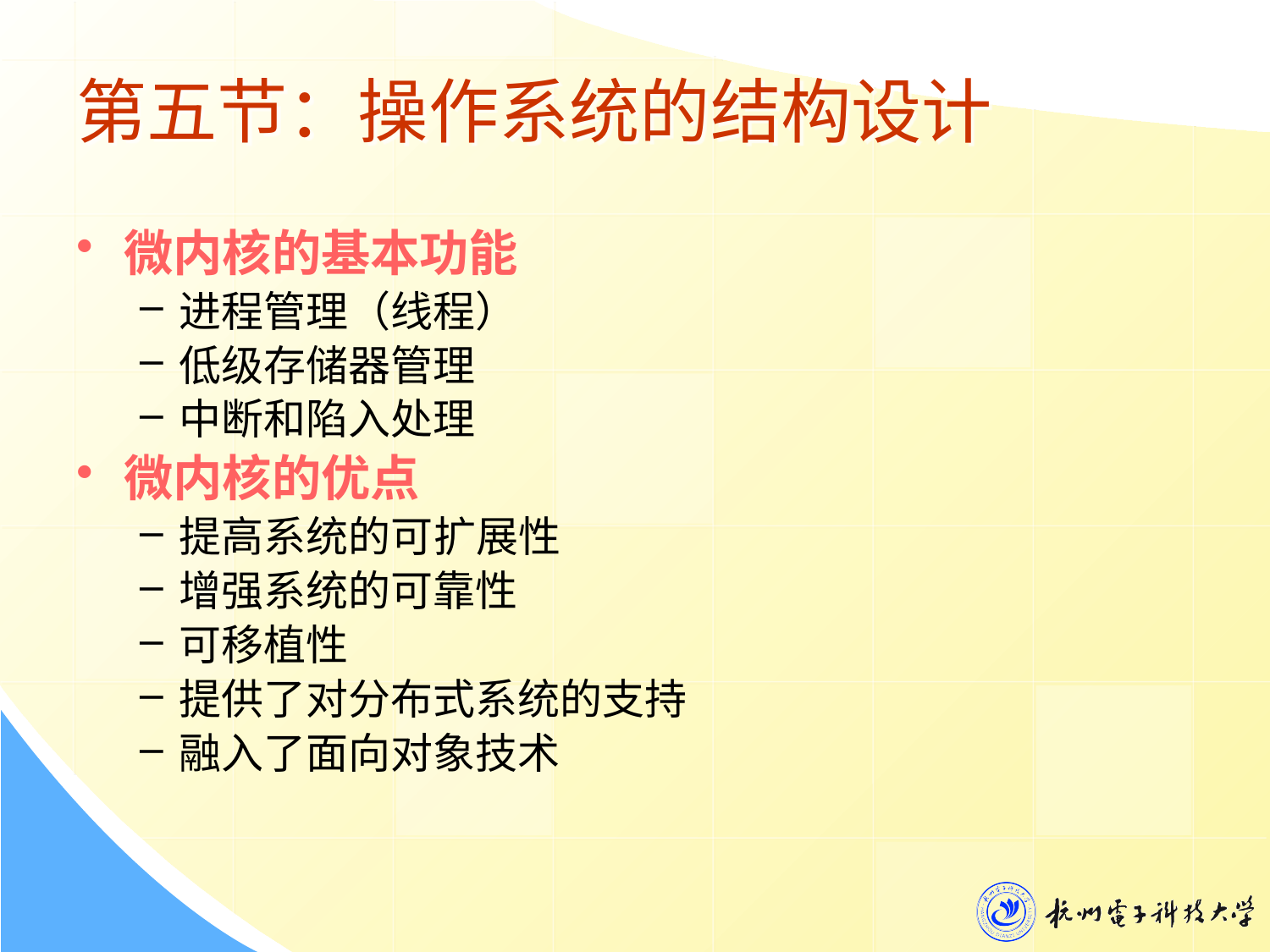

# 第五节：操作系统的结构设计
微内核的基本功能
进程管理（线程）
低级存储器管理
中断和陷入处理
微内核的优点
提高系统的可扩展性
增强系统的可靠性
可移植性
提供了对分布式系统的支持
融入了面向对象技术